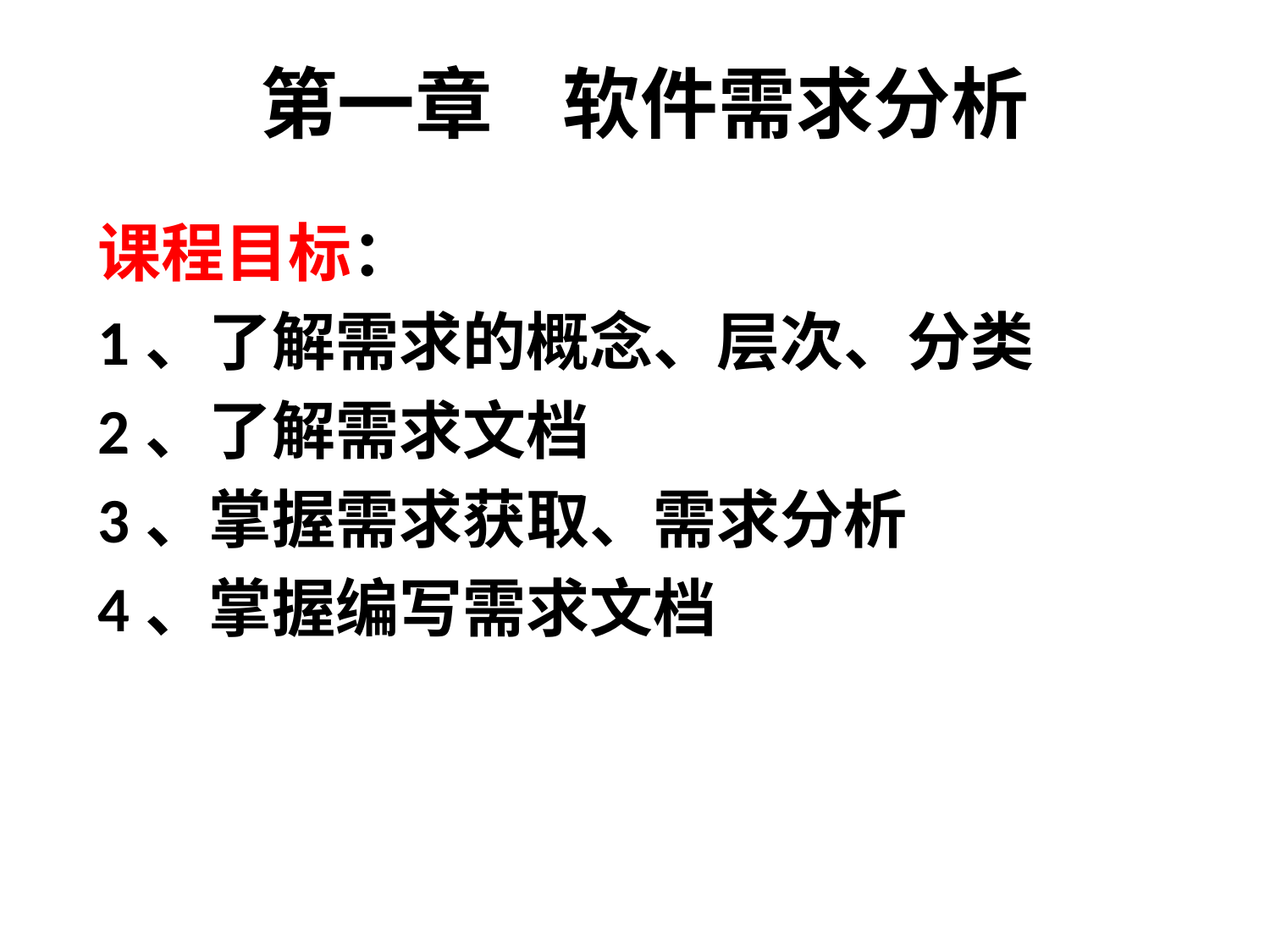

# 第一章    软件需求分析
课程目标：
1、了解需求的概念、层次、分类
2、了解需求文档
3、掌握需求获取、需求分析
4、掌握编写需求文档